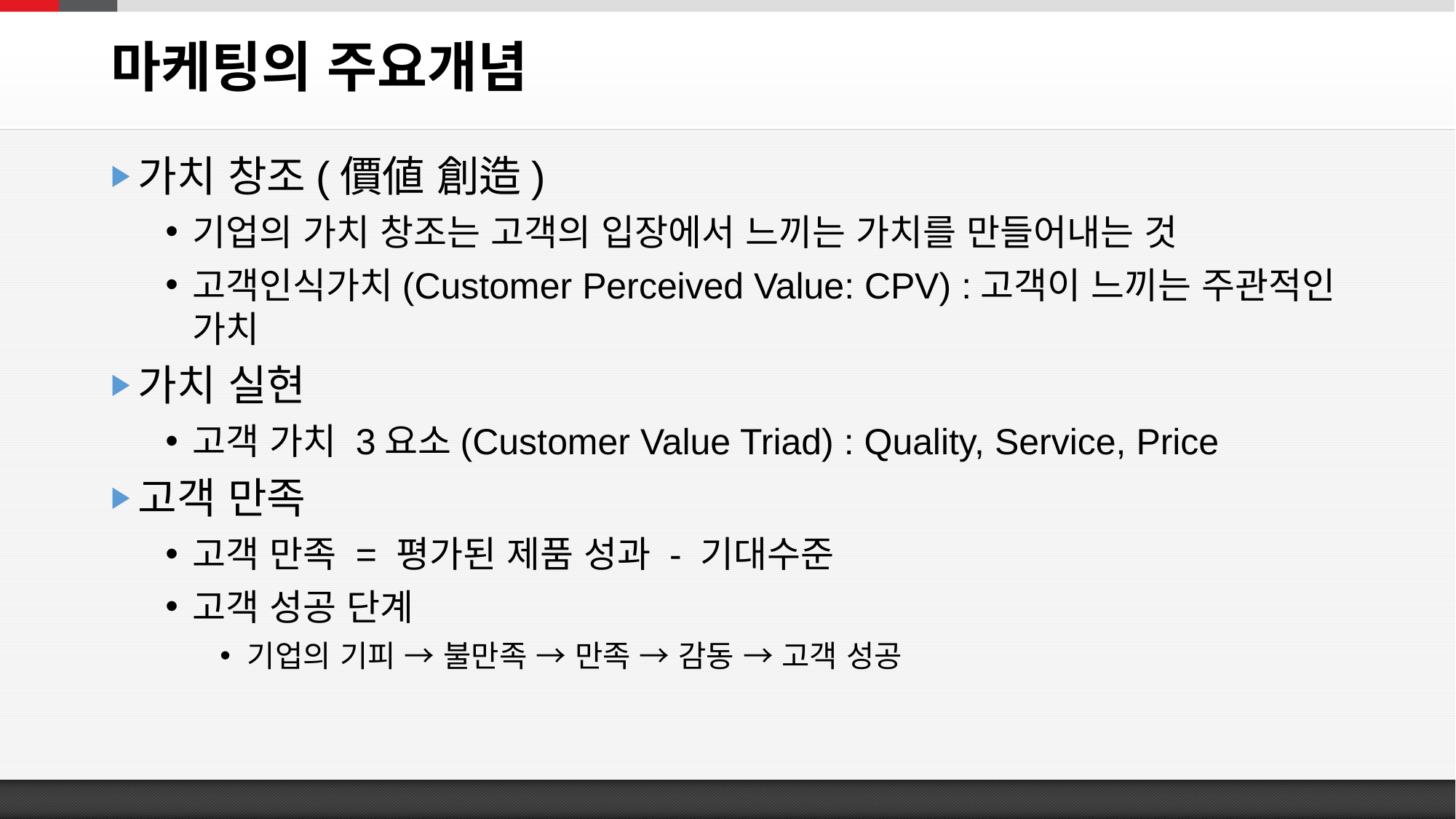

# 마케팅의 주요개념
가치 창조(價値 創造)
기업의 가치 창조는 고객의 입장에서 느끼는 가치를 만들어내는 것
고객인식가치(Customer Perceived Value: CPV) :고객이 느끼는 주관적인 가치
가치 실현
고객 가치 3요소(Customer Value Triad) : Quality, Service, Price
고객 만족
고객 만족 = 평가된 제품 성과 - 기대수준
고객 성공 단계
기업의 기피 → 불만족 → 만족 → 감동 → 고객 성공